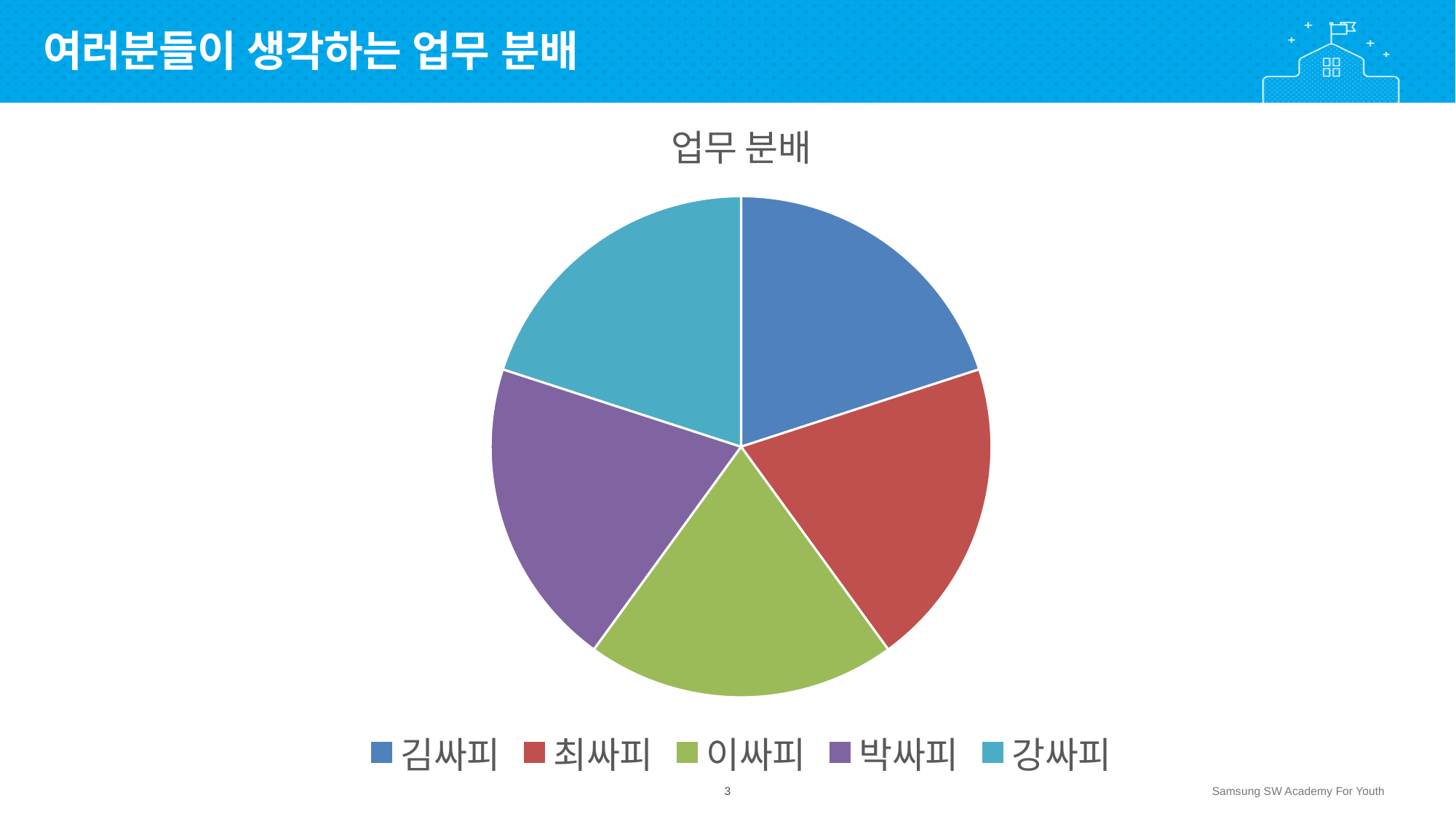

여러분들이 생각하는 업무 분배

### Chart:

| Category | 업무 분배 |
|---|---|
| 김싸피 | 1.0 |
| 최싸피 | 1.0 |
| 이싸피 | 1.0 |
| 박싸피 | 1.0 |
| 강싸피 | 1.0 |